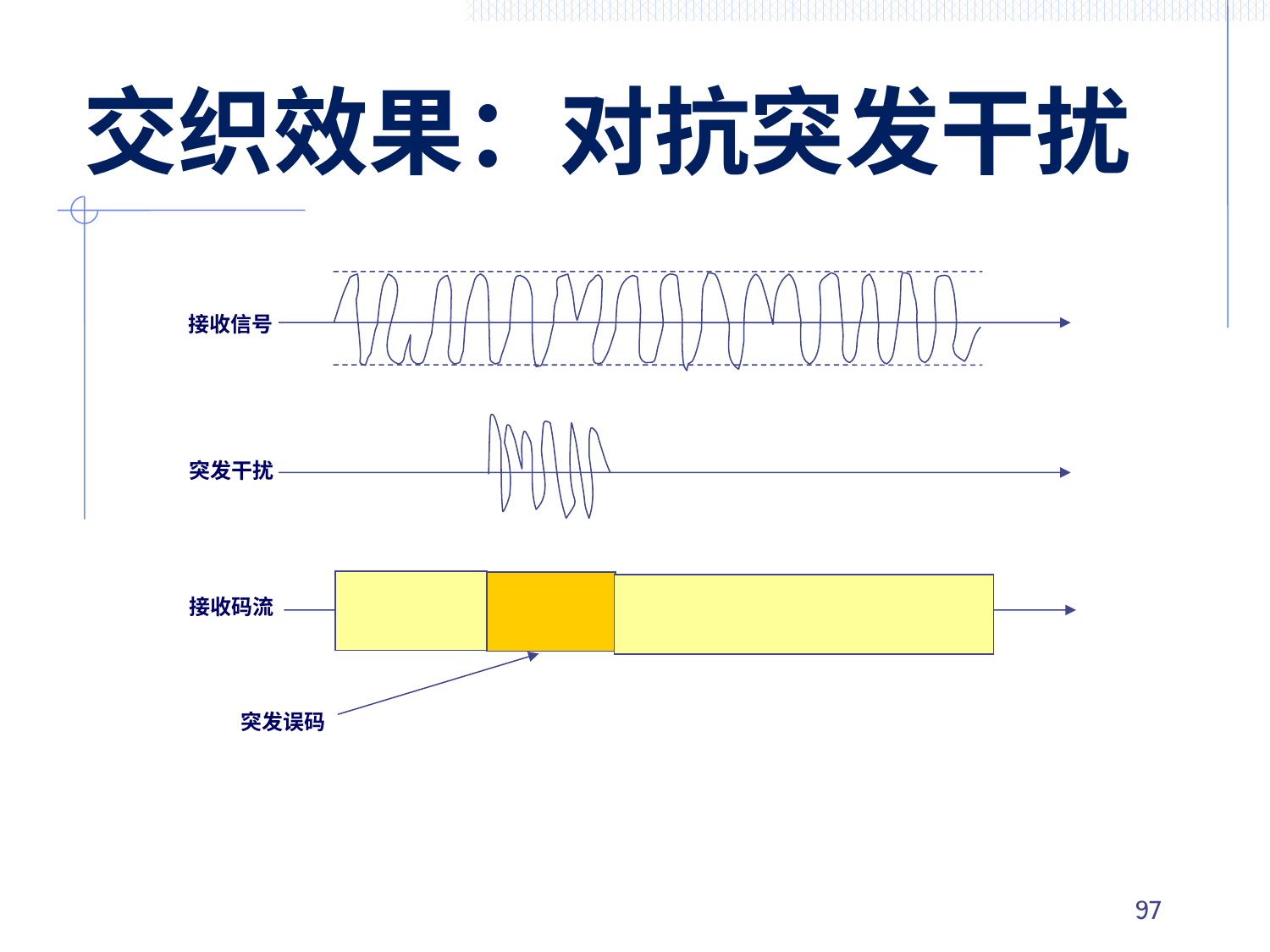

# 交织效果：对抗突发干扰

接收信号

突发干扰

接收码流

突发误码
97